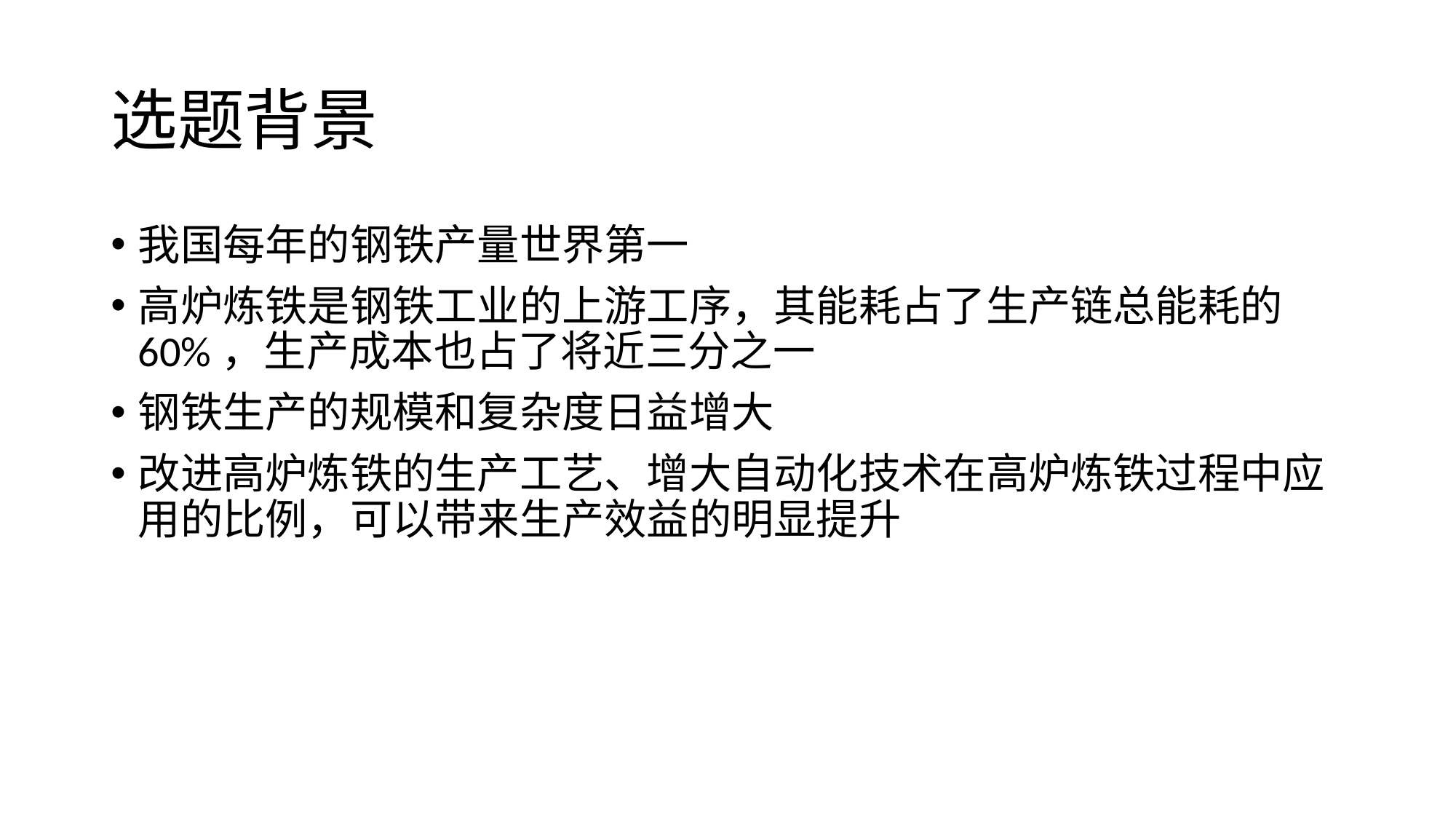

# 选题背景
我国每年的钢铁产量世界第一
高炉炼铁是钢铁工业的上游工序，其能耗占了生产链总能耗的60%，生产成本也占了将近三分之一
钢铁生产的规模和复杂度日益增大
改进高炉炼铁的生产工艺、增大自动化技术在高炉炼铁过程中应用的比例，可以带来生产效益的明显提升